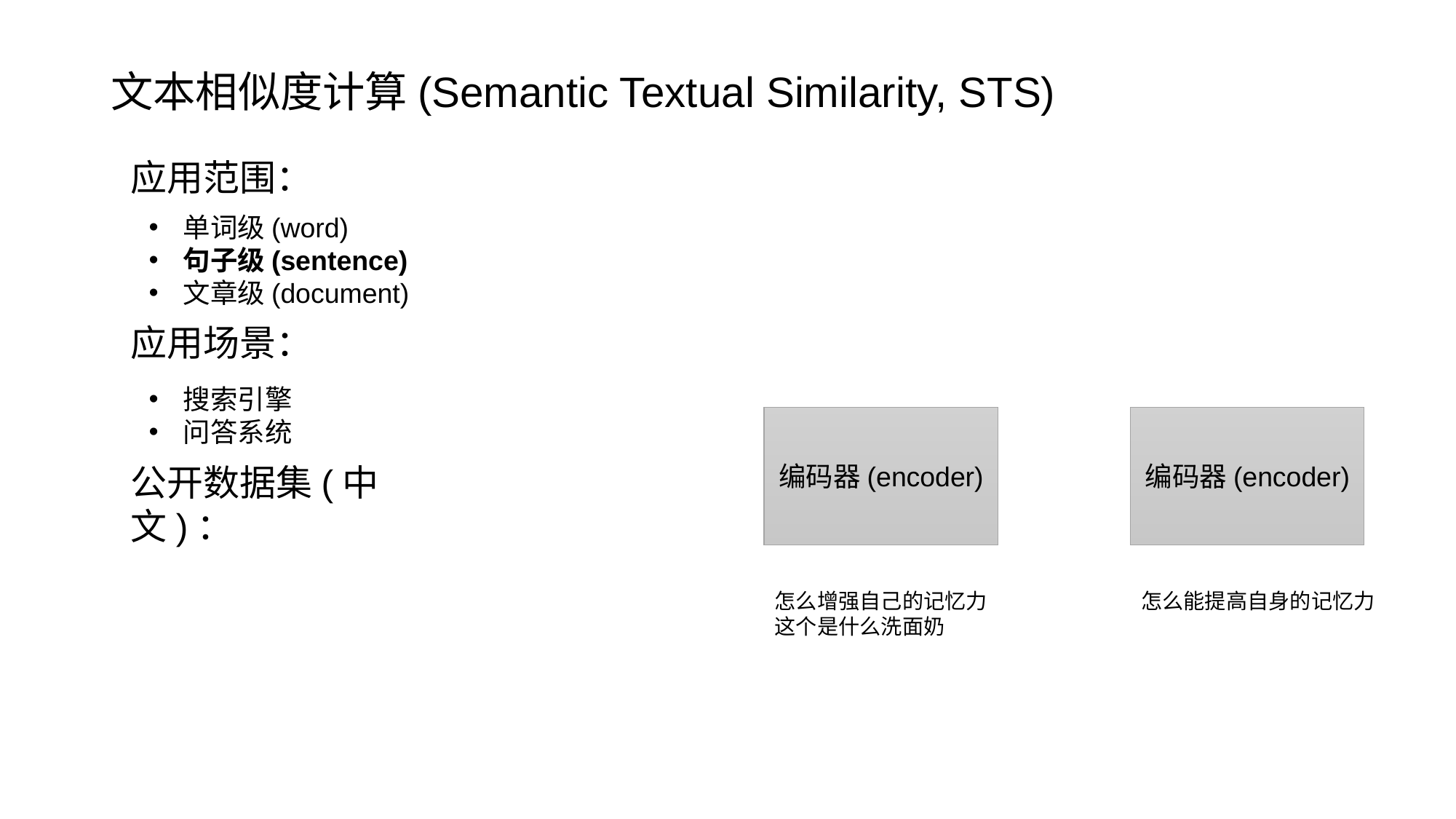

# 文本相似度计算(Semantic Textual Similarity, STS)
应用范围：
单词级(word)
句子级(sentence)
文章级(document)
应用场景：
搜索引擎
问答系统
编码器(encoder)
编码器(encoder)
公开数据集(中文)：
怎么能提高自身的记忆力
怎么增强自己的记忆力
这个是什么洗面奶